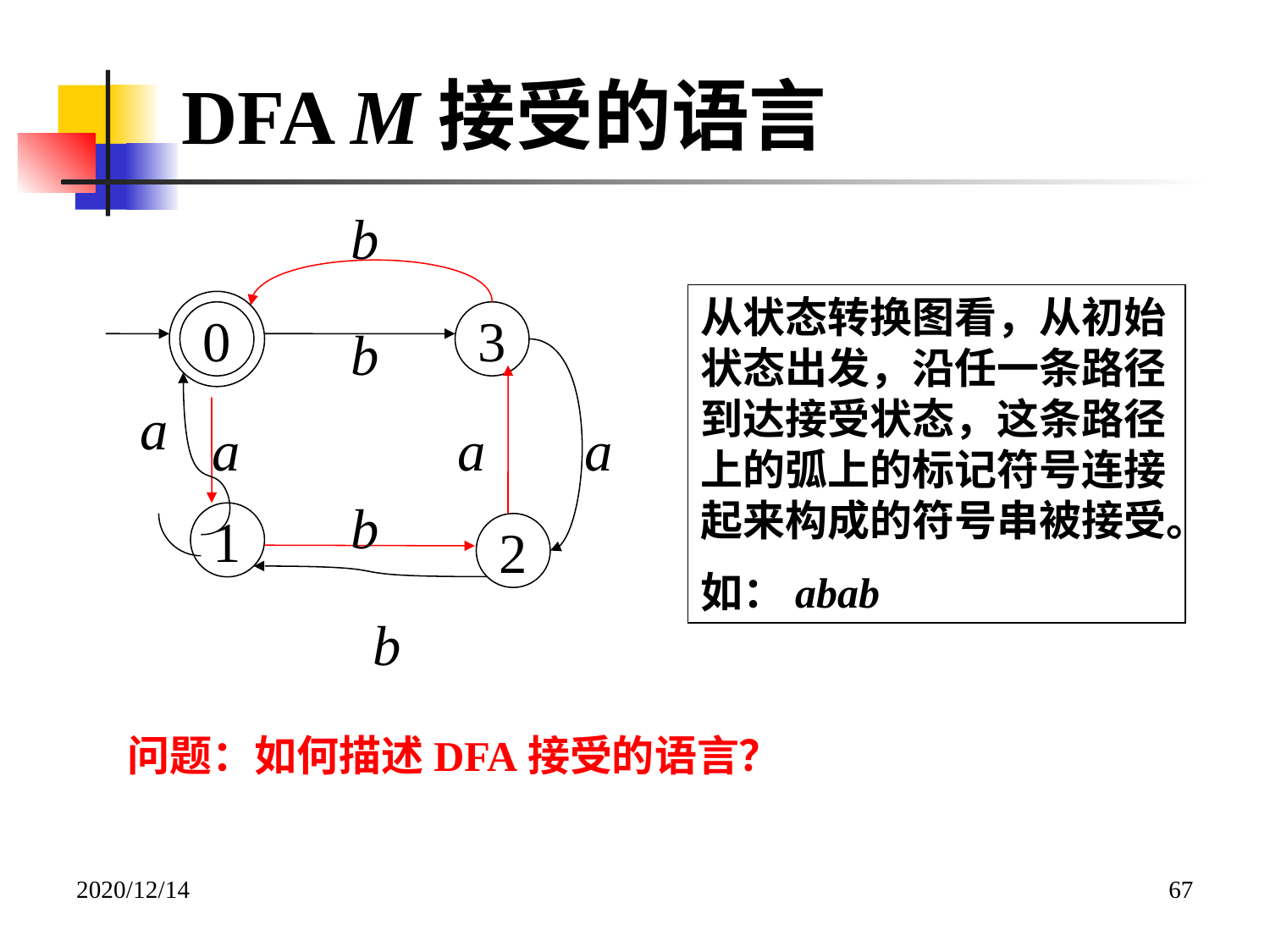

DFA M接受的语言
b
从状态转换图看，从初始状态出发，沿任一条路径到达接受状态，这条路径上的弧上的标记符号连接起来构成的符号串被接受。
如：abab

0
3
b

a

a
a
a
b
1

2

b
问题：如何描述DFA接受的语言？
2020/12/14
67